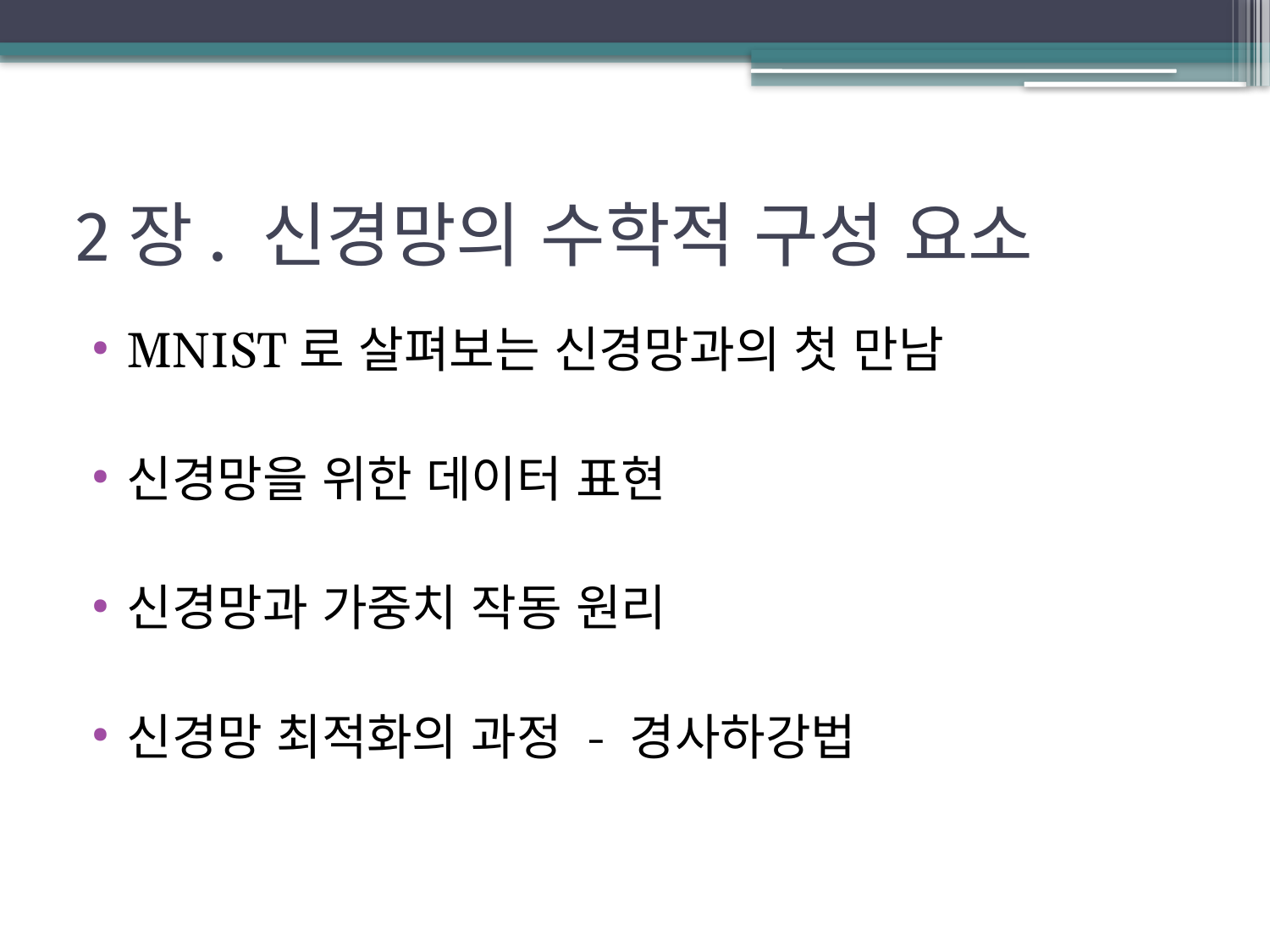

# 2장. 신경망의 수학적 구성 요소
MNIST로 살펴보는 신경망과의 첫 만남

신경망을 위한 데이터 표현

신경망과 가중치 작동 원리

신경망 최적화의 과정 - 경사하강법